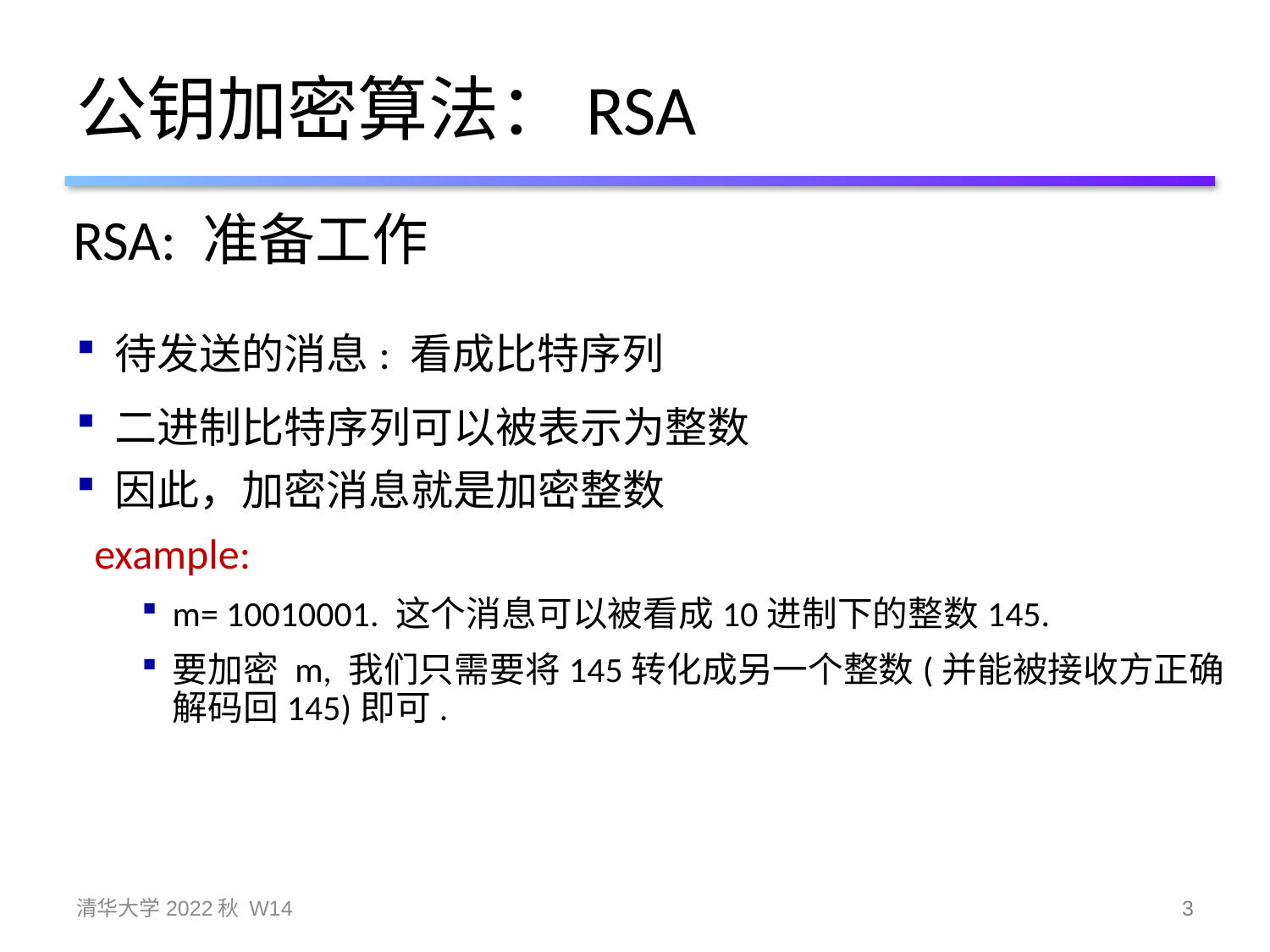

# 公钥加密算法：RSA
RSA: 准备工作
待发送的消息: 看成比特序列
二进制比特序列可以被表示为整数
因此，加密消息就是加密整数
example:
m= 10010001. 这个消息可以被看成10进制下的整数145.
要加密 m, 我们只需要将145转化成另一个整数(并能被接收方正确解码回145)即可.
清华大学2022秋 W14
3